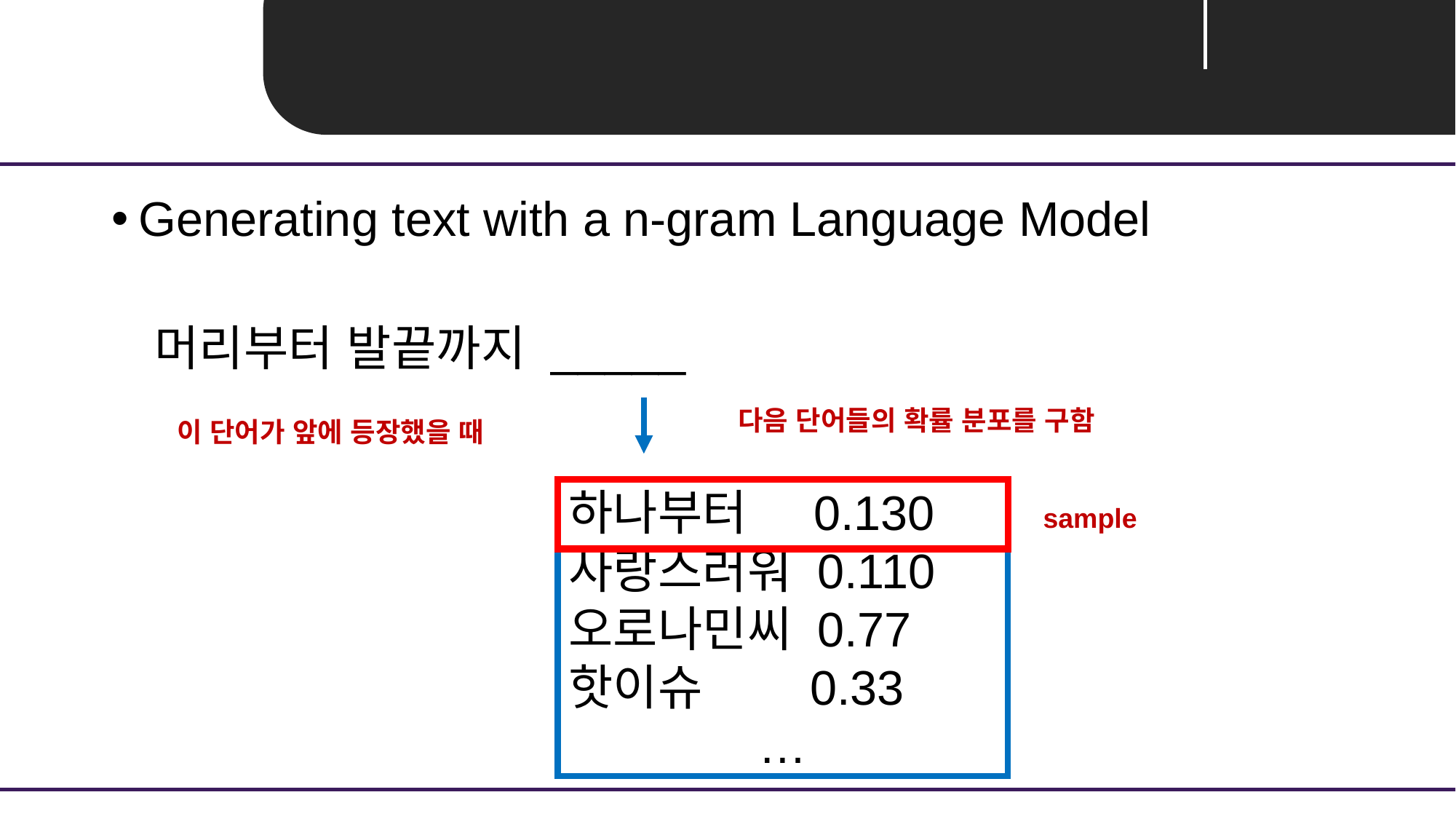

Unit  01 ㅣ  자연어처리 개요
Generating text with a n-gram Language Model

머리부터 발끝까지 _____
다음 단어들의 확률 분포를 구함
이 단어가 앞에 등장했을 때
하나부터    0.130
사랑스러워 0.110
오로나민씨 0.77
핫이슈       0.33
…

sample